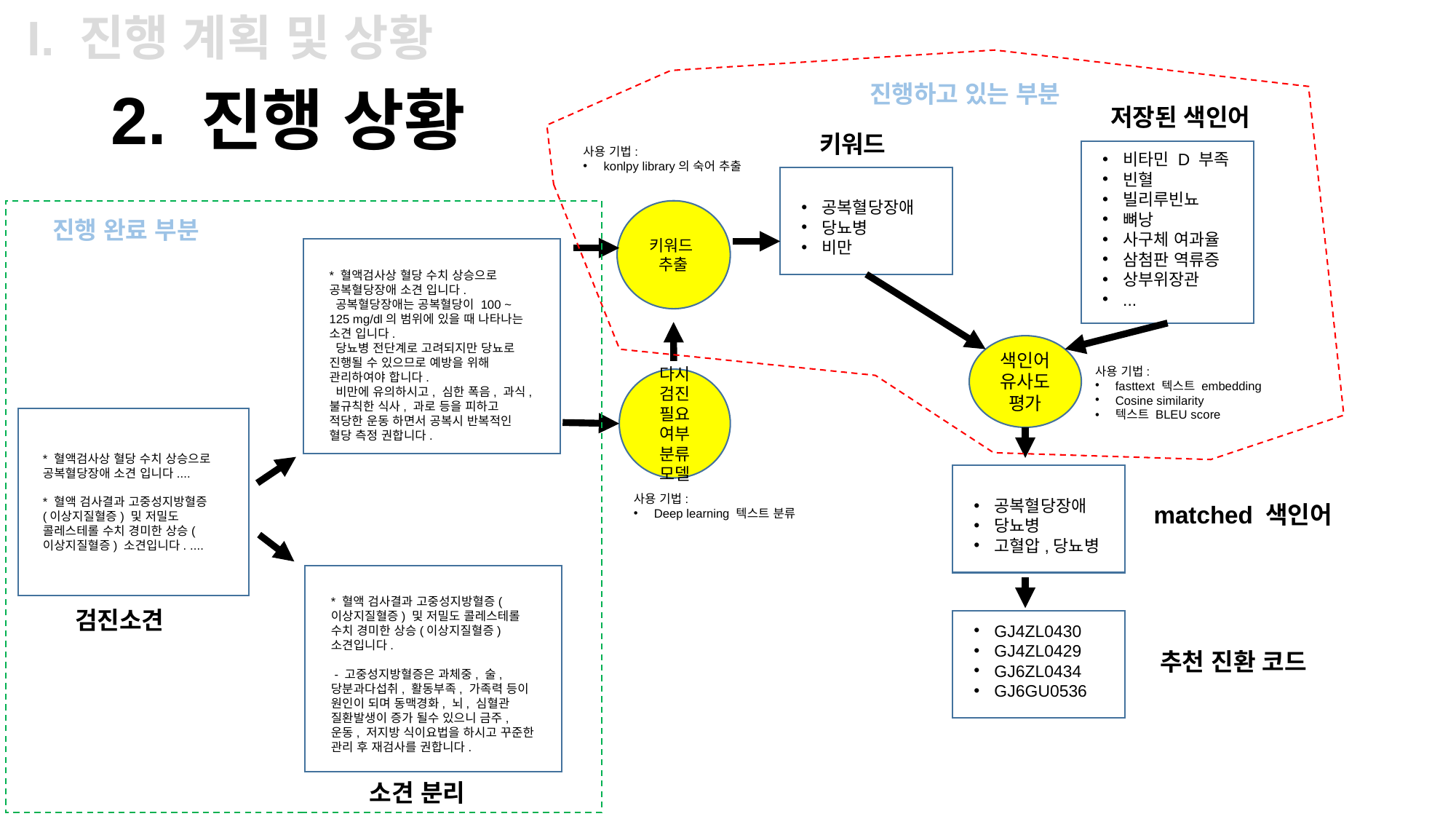

I. 진행 계획 및 상황
# 2. 진행 상황

진행하고 있는 부분
저장된 색인어
키워드
사용 기법:
konlpy library의 숙어 추출

비타민 D 부족
빈혈
빌리루빈뇨
뼈낭
사구체 여과율
삼첨판 역류증
상부위장관
...

공복혈당장애
당뇨병
비만

키워드
추출
진행 완료 부분

* 혈액검사상 혈당 수치 상승으로 공복혈당장애 소견 입니다.
 공복혈당장애는 공복혈당이 100 ~ 125 mg/dl의 범위에 있을 때 나타나는 소견 입니다.
 당뇨병 전단계로 고려되지만 당뇨로 진행될 수 있으므로 예방을 위해 관리하여야 합니다.
 비만에 유의하시고, 심한 폭음, 과식, 불규칙한 식사, 과로 등을 피하고 적당한 운동 하면서 공복시 반복적인 혈당 측정 권합니다.
색인어 유사도 평가
사용 기법:
fasttext 텍스트 embedding
Cosine similarity
텍스트 BLEU score
다시 검진 필요 여부 분류 모델

* 혈액검사상 혈당 수치 상승으로 공복혈당장애 소견 입니다....

* 혈액 검사결과 고중성지방혈증(이상지질혈증) 및 저밀도 콜레스테롤 수치 경미한 상승(이상지질혈증) 소견입니다. ....

공복혈당장애
당뇨병
고혈압,당뇨병
사용 기법:
Deep learning 텍스트 분류

matched 색인어

* 혈액 검사결과 고중성지방혈증(이상지질혈증) 및 저밀도 콜레스테롤 수치 경미한 상승(이상지질혈증) 소견입니다.

 - 고중성지방혈증은 과체중, 술, 당분과다섭취, 활동부족, 가족력 등이 원인이 되며 동맥경화, 뇌, 심혈관 질환발생이 증가 될수 있으니 금주, 운동, 저지방 식이요법을 하시고 꾸준한 관리 후 재검사를 권합니다.
검진소견

GJ4ZL0430
GJ4ZL0429
GJ6ZL0434
GJ6GU0536
추천 진환 코드
소견 분리